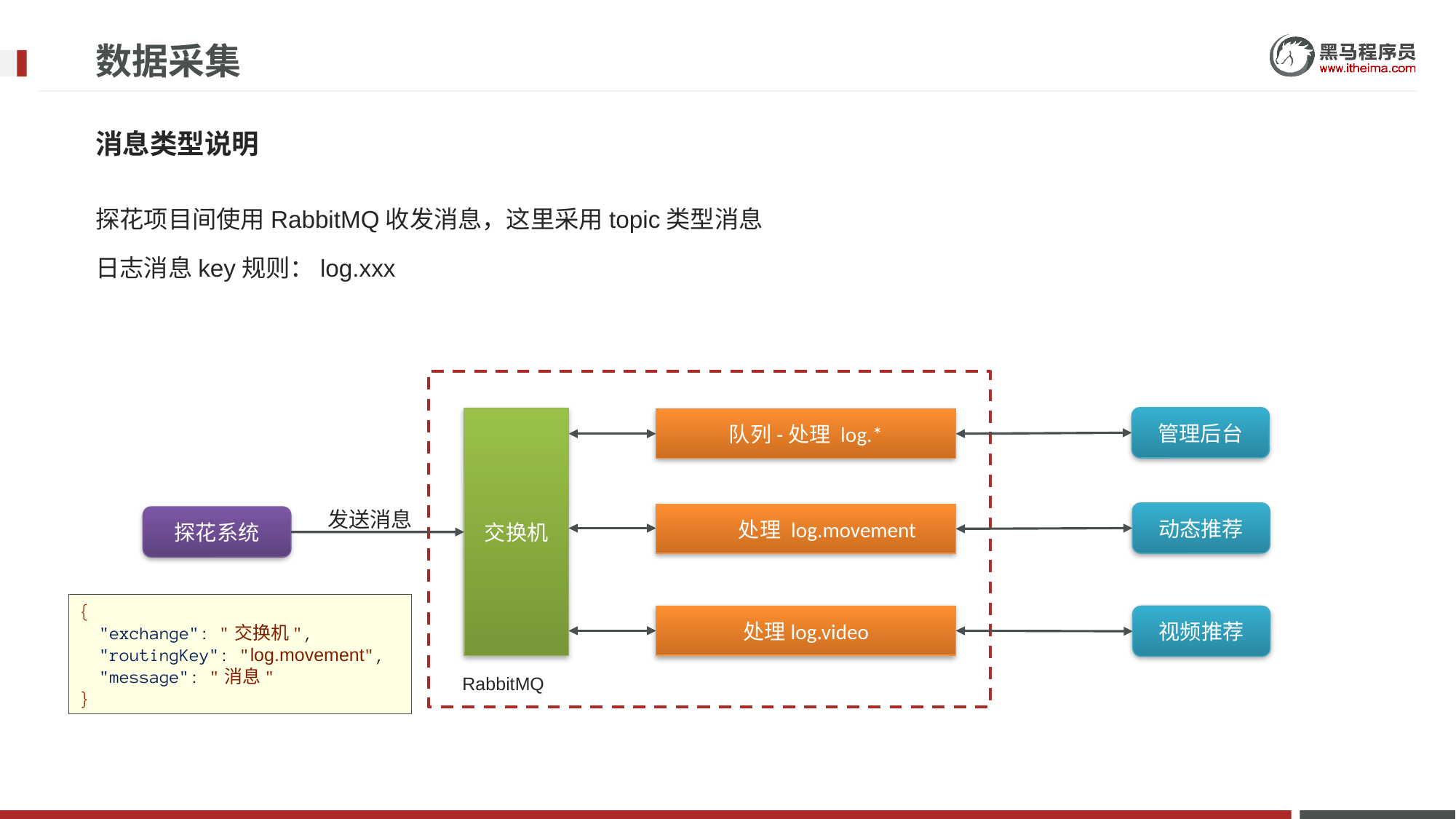

# 数据采集
消息类型说明
探花项目间使用RabbitMQ收发消息，这里采用topic类型消息
日志消息key规则：log.xxx

管理后台
交换机
队列-处理 log.*
发送消息
动态推荐
        处理 log.movement
探花系统
{
  "exchange": "交换机",
  "routingKey": "log.movement",
  "message": "消息"
}
处理log.video
视频推荐
RabbitMQ